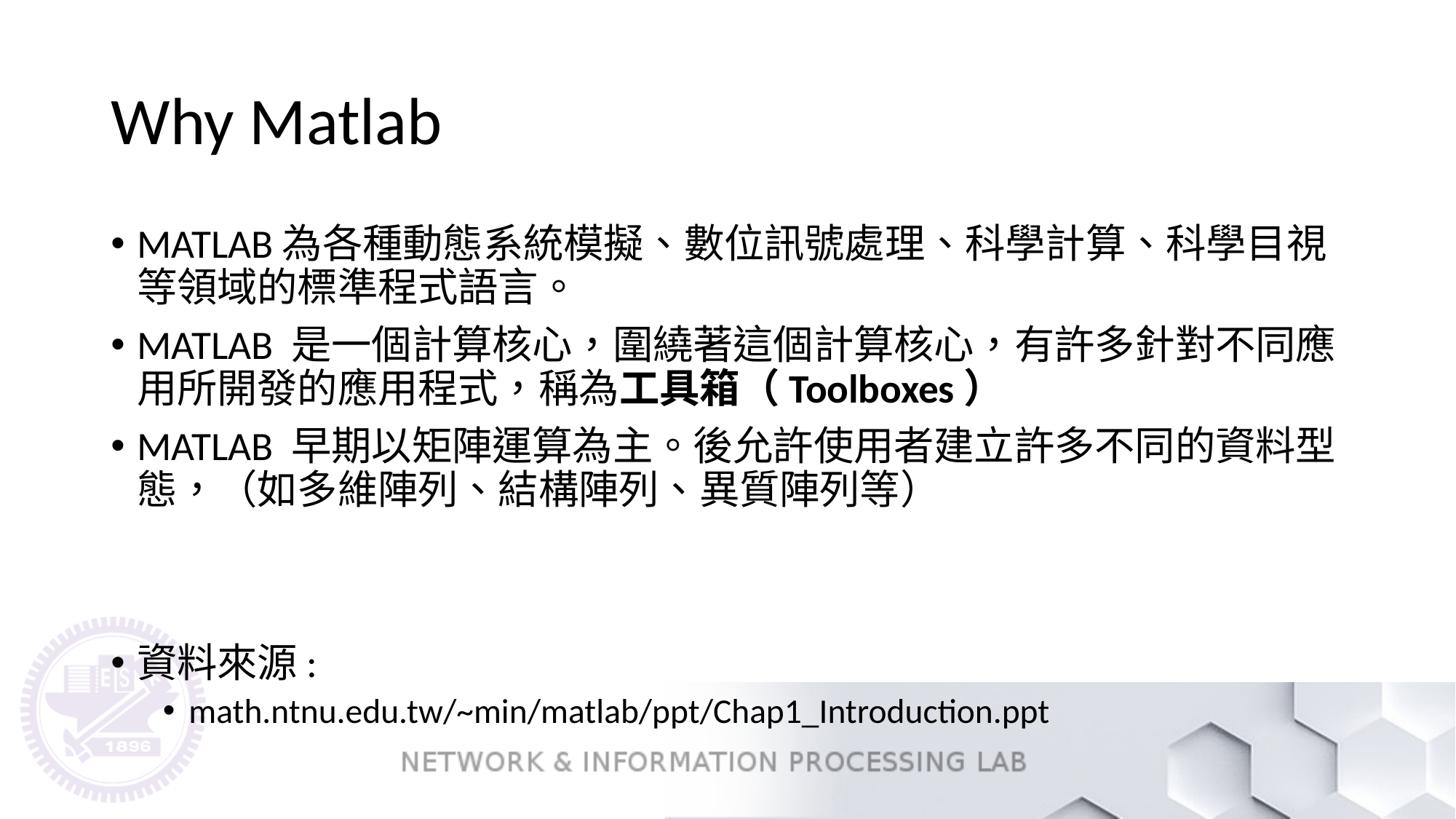

# Why Matlab
MATLAB為各種動態系統模擬、數位訊號處理、科學計算、科學目視等領域的標準程式語言。
MATLAB 是一個計算核心，圍繞著這個計算核心，有許多針對不同應用所開發的應用程式，稱為工具箱（Toolboxes）
MATLAB 早期以矩陣運算為主。後允許使用者建立許多不同的資料型態，（如多維陣列、結構陣列、異質陣列等）

資料來源:
math.ntnu.edu.tw/~min/matlab/ppt/Chap1_Introduction.ppt